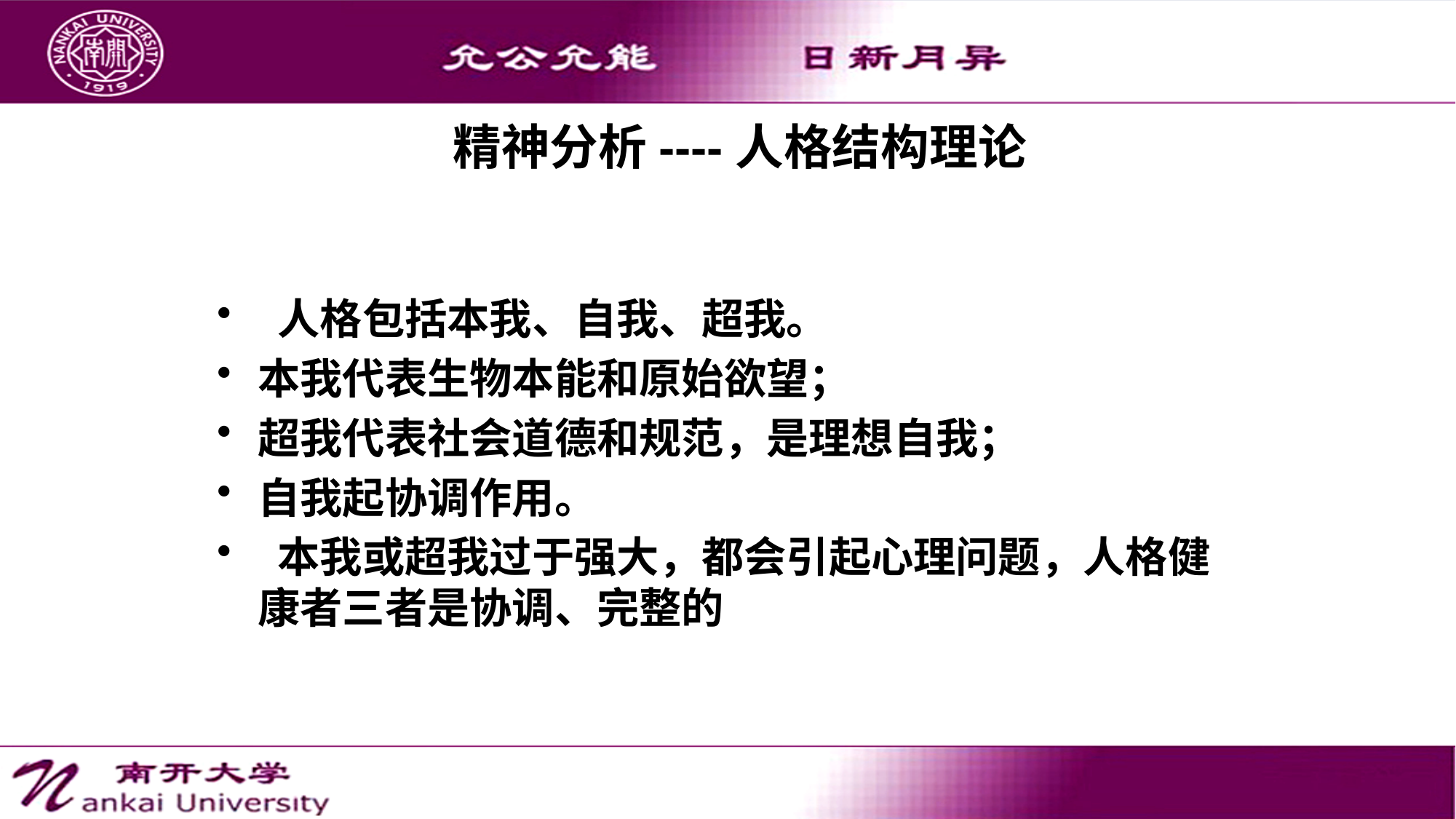

# 精神分析----人格结构理论

 人格包括本我、自我、超我。
本我代表生物本能和原始欲望；
超我代表社会道德和规范，是理想自我；
自我起协调作用。
 本我或超我过于强大，都会引起心理问题，人格健康者三者是协调、完整的